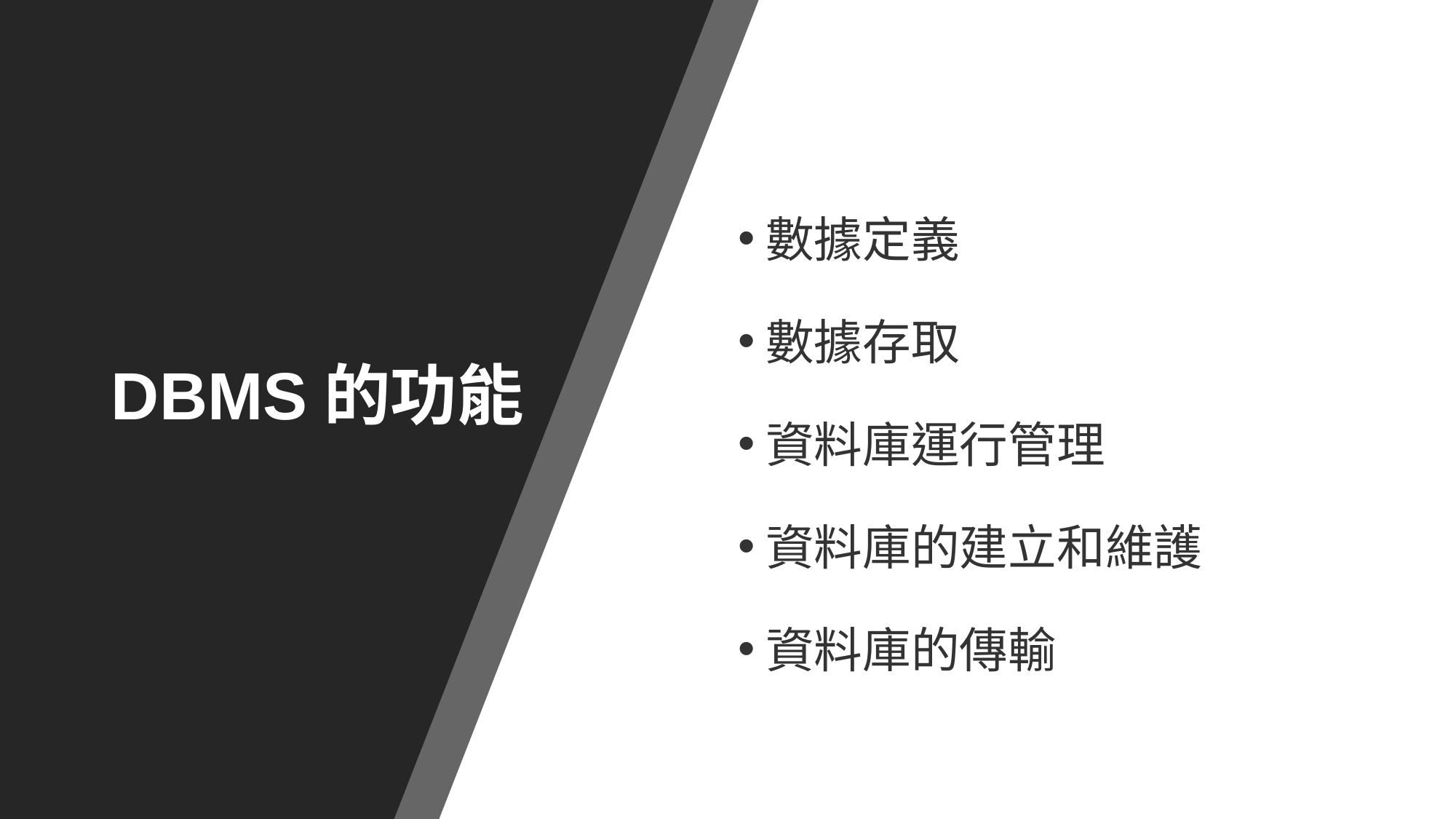

# DBMS的功能
數據定義
數據存取
資料庫運行管理
資料庫的建立和維護
資料庫的傳輸